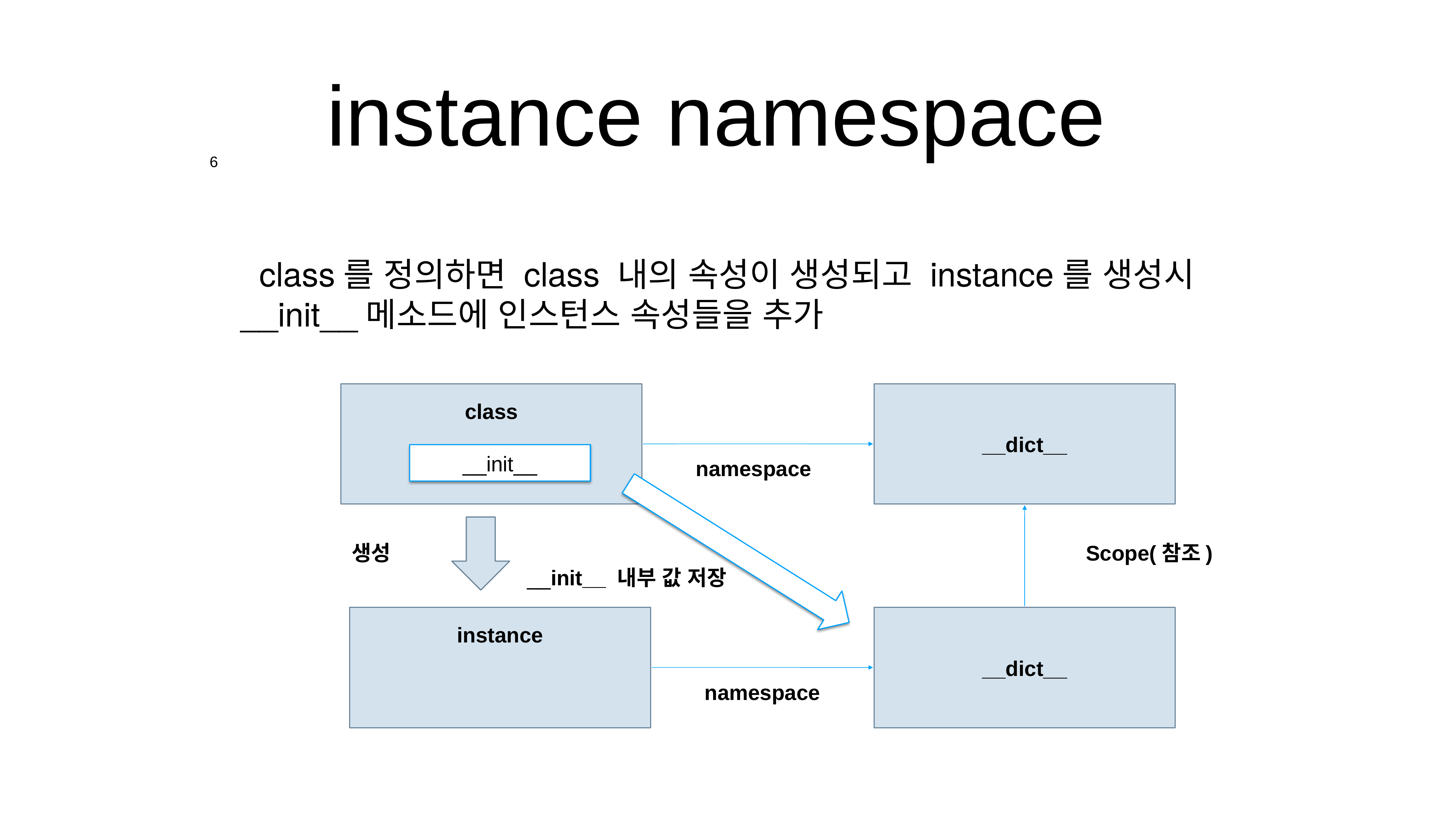

# instance namespace
6
  class를 정의하면 class 내의 속성이 생성되고 instance를 생성시 __init__메소드에 인스턴스 속성들을 추가

__dict__

class

__init__
namespace

생성
Scope(참조)
__init__ 내부 값 저장

__dict__

instance

namespace